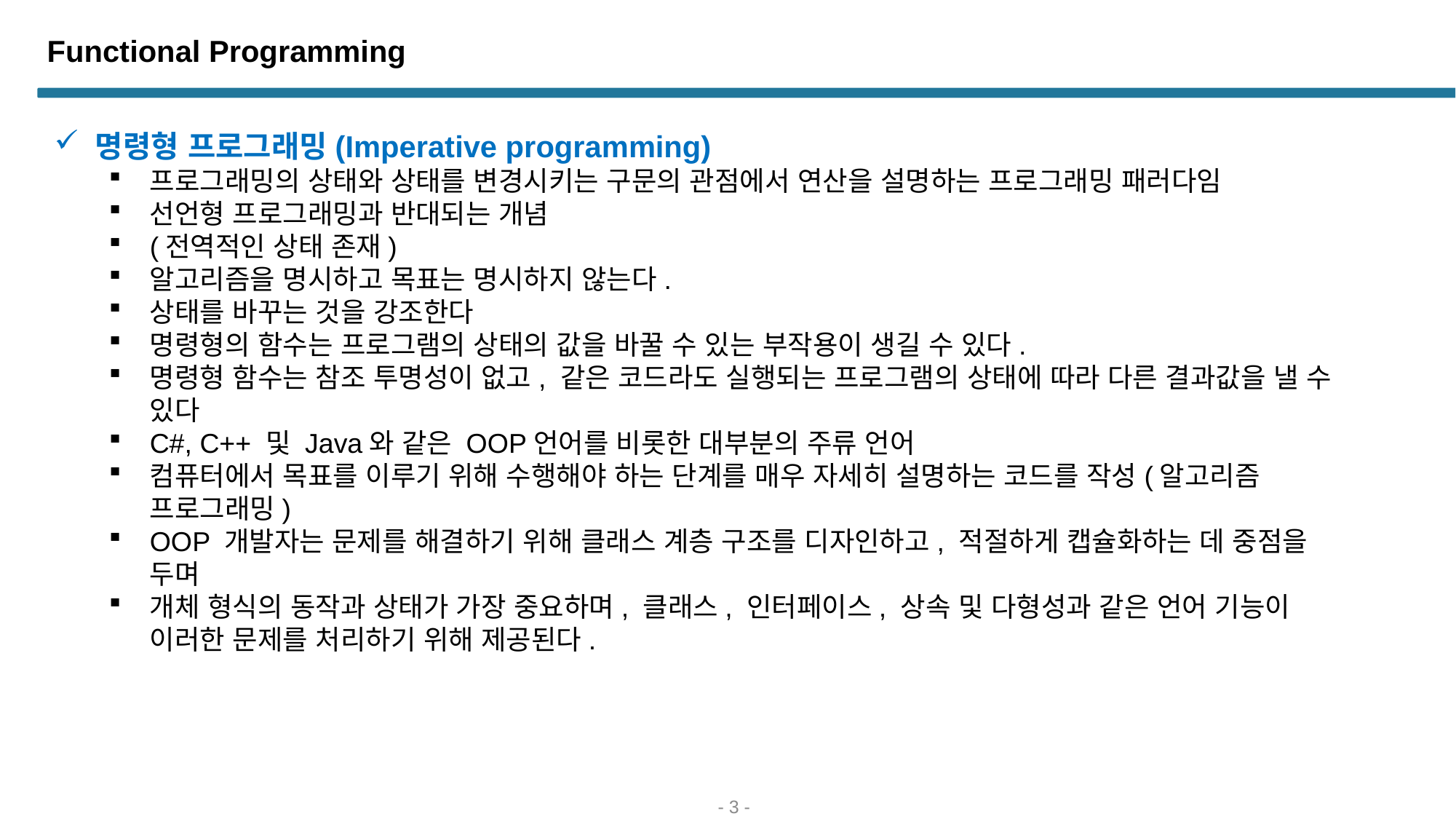

# Functional Programming
명령형 프로그래밍(Imperative programming)
프로그래밍의 상태와 상태를 변경시키는 구문의 관점에서 연산을 설명하는 프로그래밍 패러다임
선언형 프로그래밍과 반대되는 개념
(전역적인 상태 존재)
알고리즘을 명시하고 목표는 명시하지 않는다.
상태를 바꾸는 것을 강조한다
명령형의 함수는 프로그램의 상태의 값을 바꿀 수 있는 부작용이 생길 수 있다.
명령형 함수는 참조 투명성이 없고, 같은 코드라도 실행되는 프로그램의 상태에 따라 다른 결과값을 낼 수 있다
C#, C++ 및 Java와 같은 OOP언어를 비롯한 대부분의 주류 언어
컴퓨터에서 목표를 이루기 위해 수행해야 하는 단계를 매우 자세히 설명하는 코드를 작성(알고리즘 프로그래밍)
OOP 개발자는 문제를 해결하기 위해 클래스 계층 구조를 디자인하고, 적절하게 캡슐화하는 데 중점을 두며
개체 형식의 동작과 상태가 가장 중요하며, 클래스, 인터페이스, 상속 및 다형성과 같은 언어 기능이 이러한 문제를 처리하기 위해 제공된다.
- 3 -